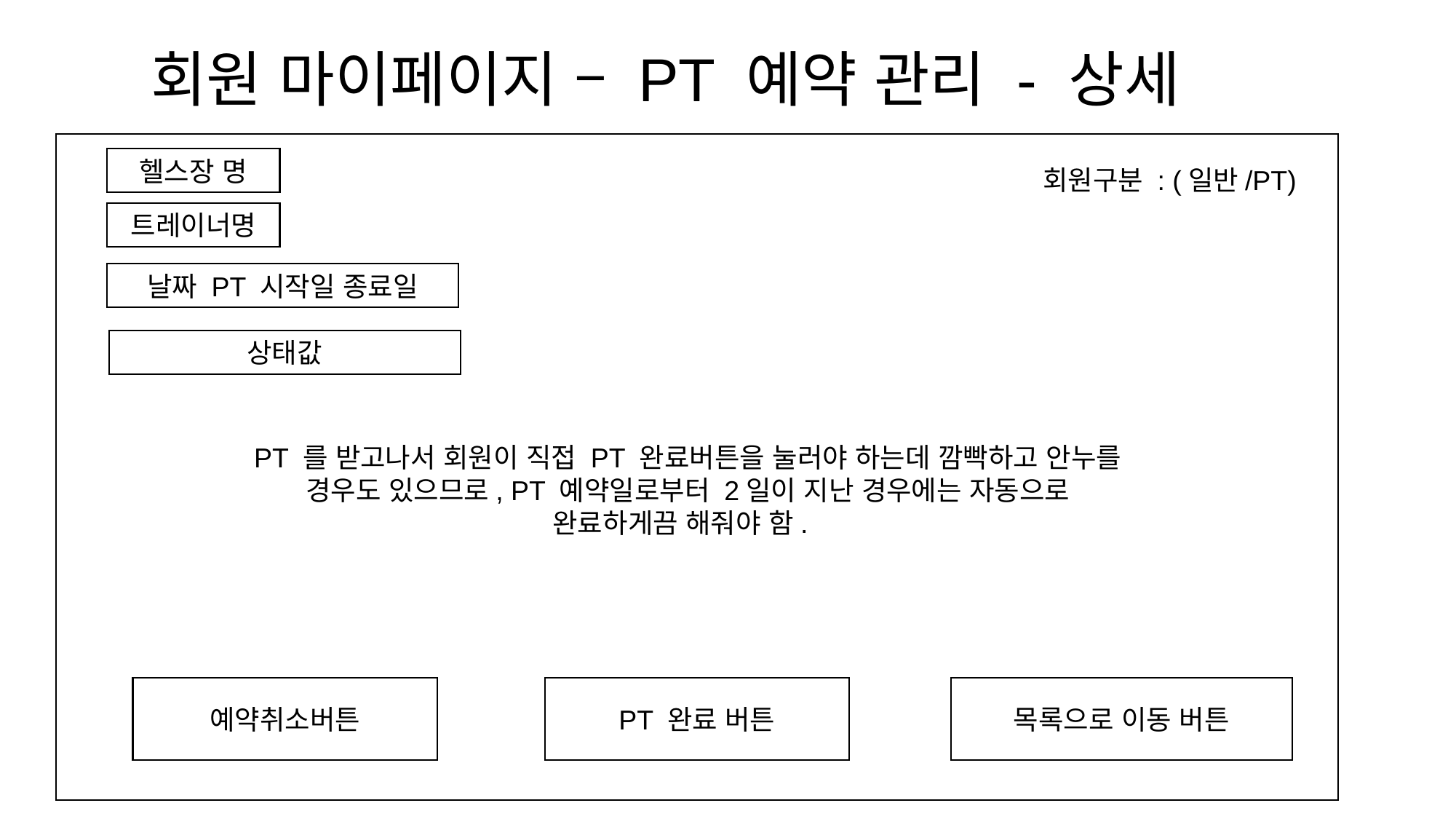

회원 마이페이지 – PT 예약 관리 - 상세

헬스장 명
회원구분 : (일반/PT)
트레이너명
날짜 PT 시작일 종료일
상태값
PT 를 받고나서 회원이 직접 PT 완료버튼을 눌러야 하는데 깜빡하고 안누를 경우도 있으므로, PT 예약일로부터 2일이 지난 경우에는 자동으로 완료하게끔 해줘야 함.
PT 완료 버튼
목록으로 이동 버튼
예약취소버튼